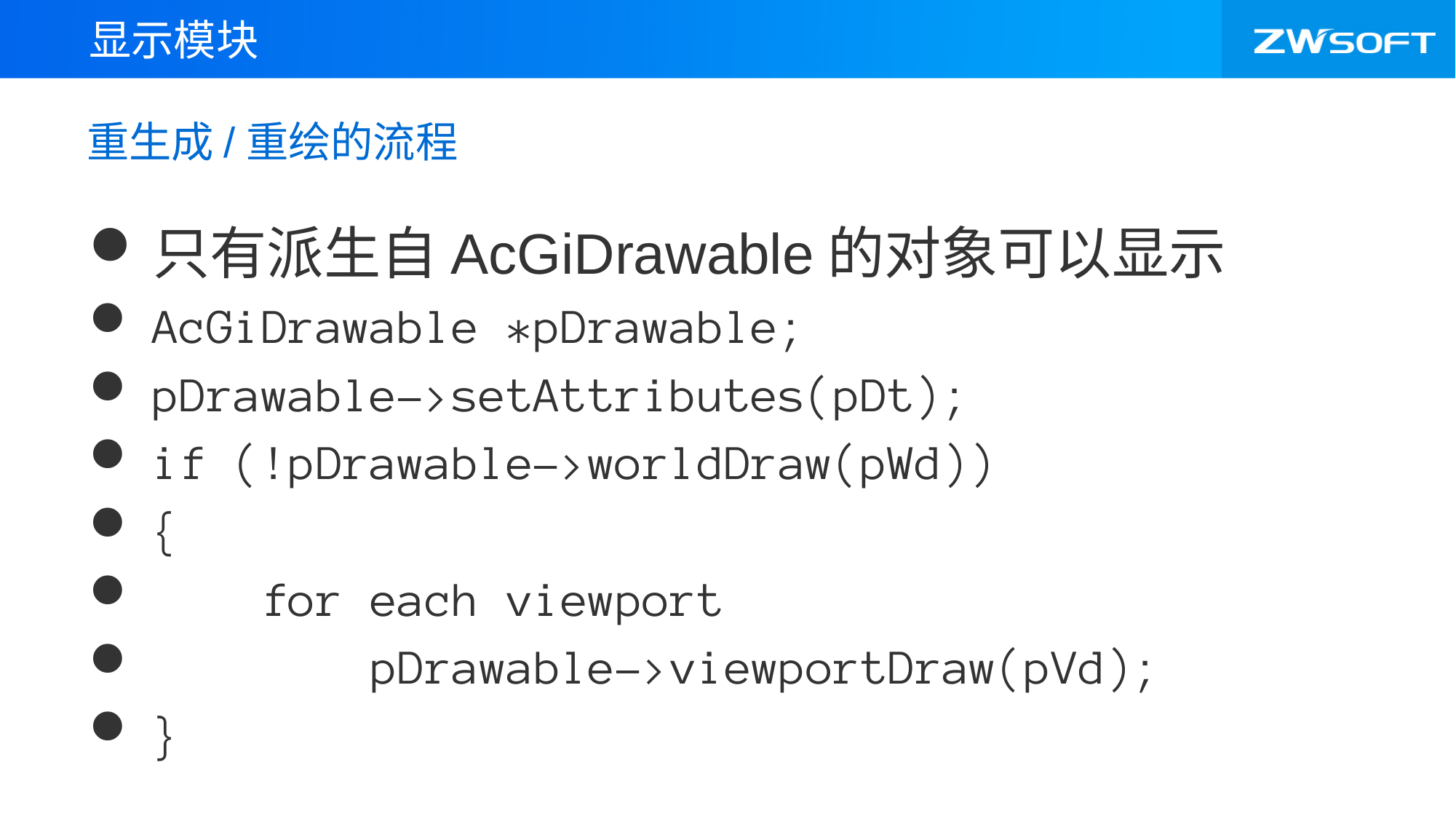

显示模块
# 重生成/重绘的流程
只有派生自AcGiDrawable的对象可以显示
AcGiDrawable *pDrawable;
pDrawable->setAttributes(pDt);
if (!pDrawable->worldDraw(pWd))
{
    for each viewport
        pDrawable->viewportDraw(pVd);
}